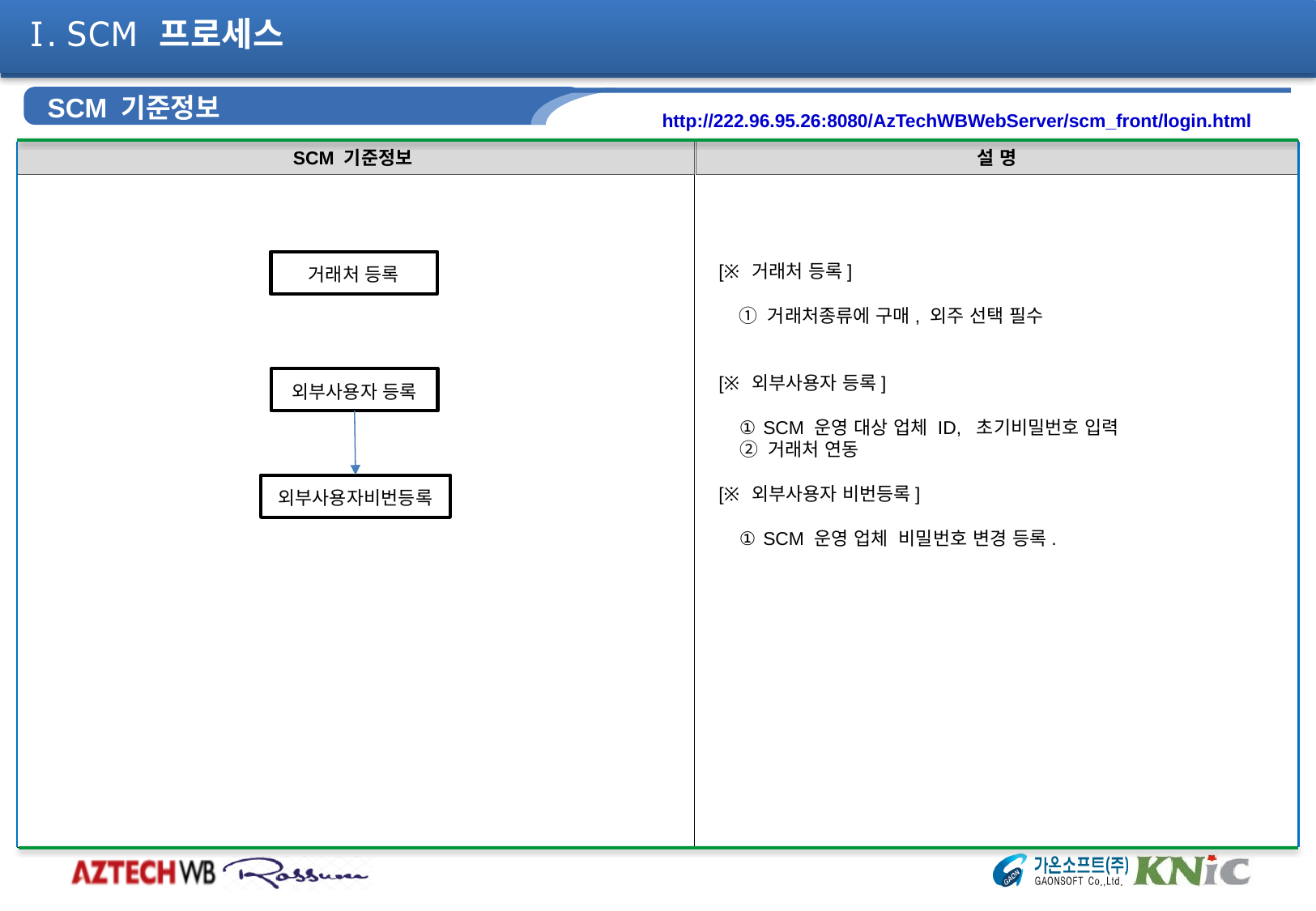

I. SCM 프로세스
 SCM 기준정보

http://222.96.95.26:8080/AzTechWBWebServer/scm_front/login.html

설 명
SCM 기준정보

[※ 거래처 등록]

    ① 거래처종류에 구매, 외주 선택 필수

[※ 외부사용자 등록]

    ① SCM 운영 대상 업체 ID,  초기비밀번호 입력
    ② 거래처 연동

[※ 외부사용자 비번등록]

    ① SCM 운영 업체  비밀번호 변경 등록.

거래처 등록

외부사용자 등록

외부사용자비번등록